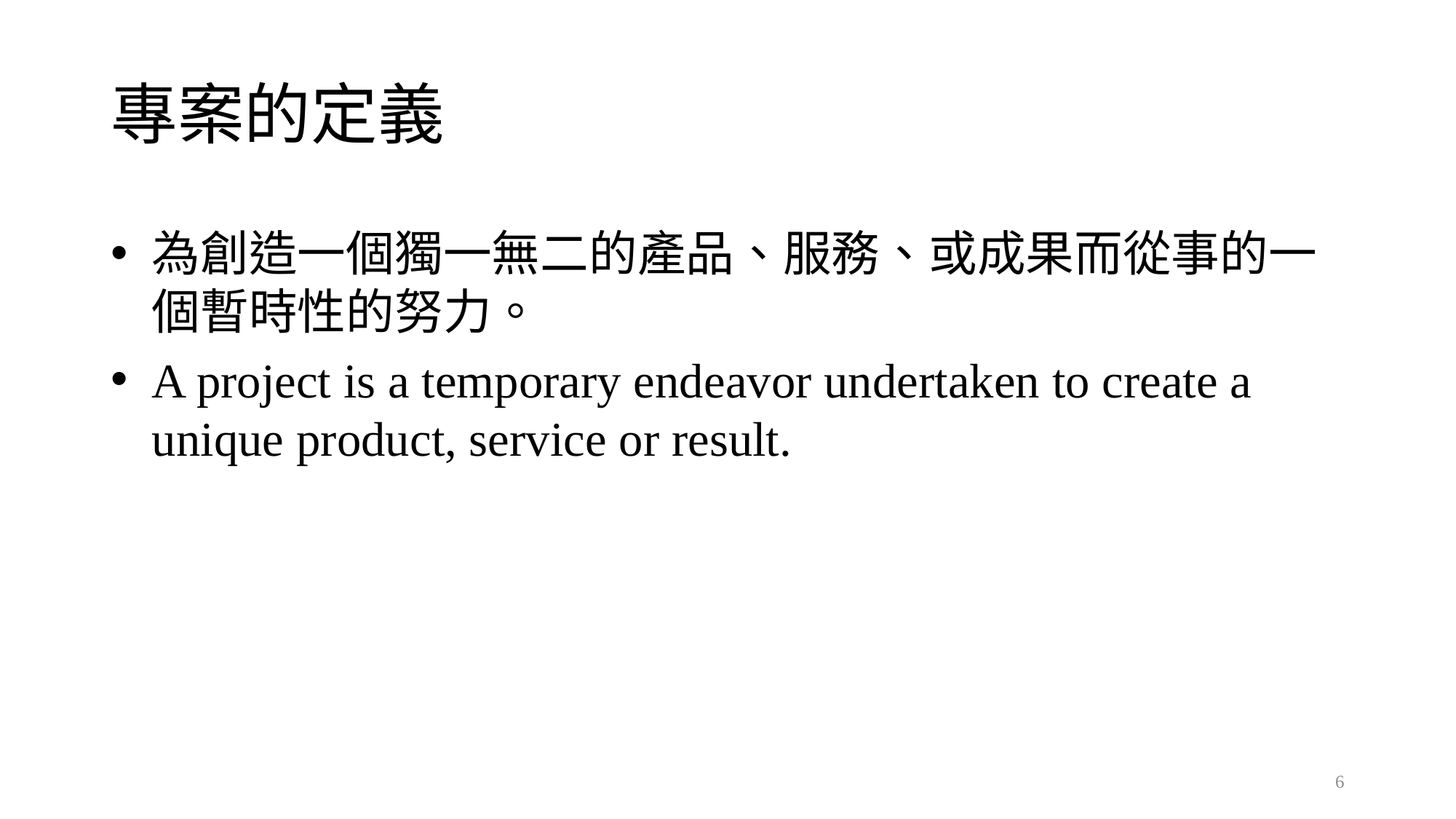

# 專案的定義
為創造一個獨一無二的產品、服務、或成果而從事的一個暫時性的努力。
A project is a temporary endeavor undertaken to create a unique product, service or result.
6